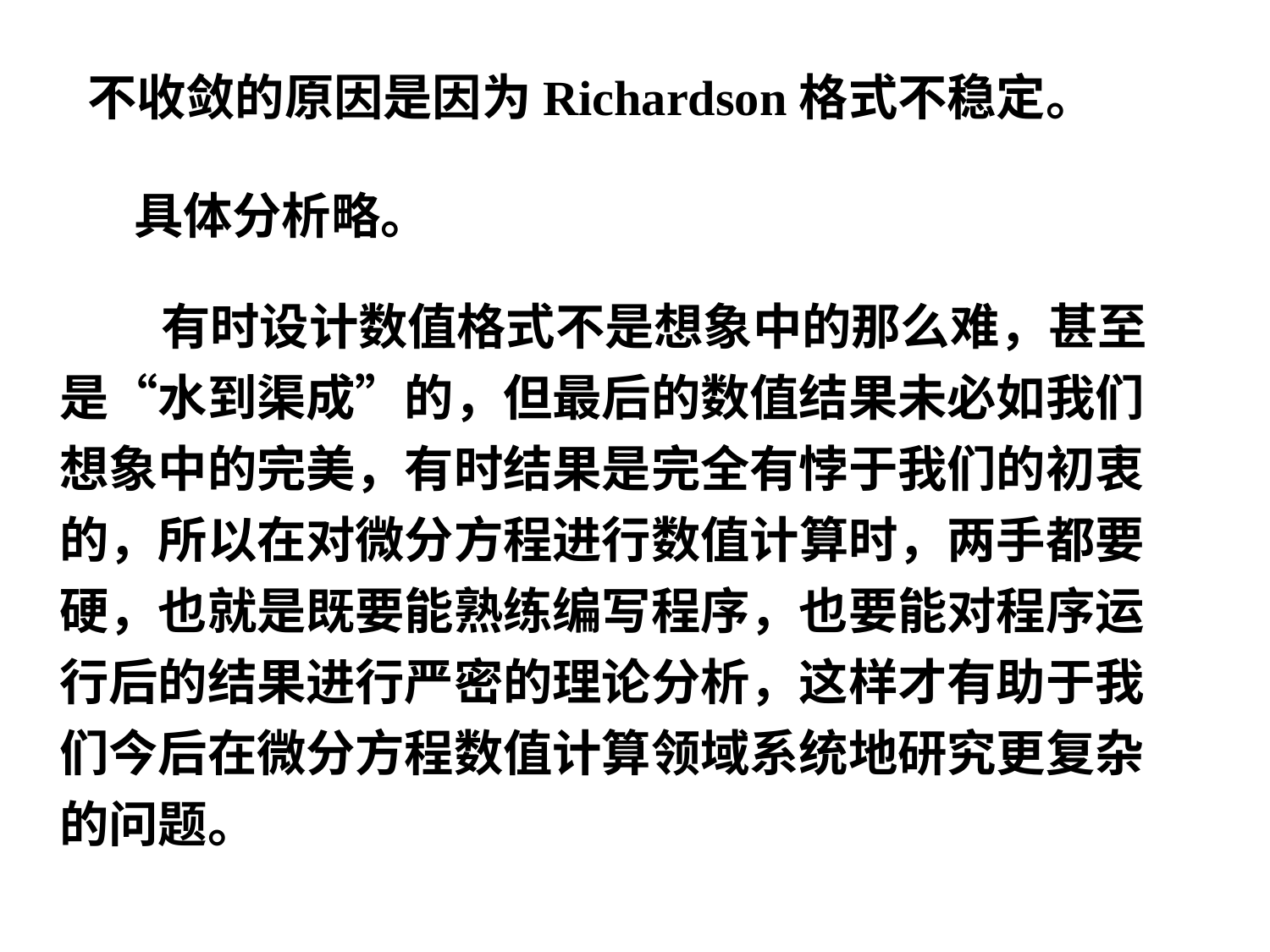

不收敛的原因是因为Richardson格式不稳定。
具体分析略。
        有时设计数值格式不是想象中的那么难，甚至
是“水到渠成”的，但最后的数值结果未必如我们
想象中的完美，有时结果是完全有悖于我们的初衷
的，所以在对微分方程进行数值计算时，两手都要
硬，也就是既要能熟练编写程序，也要能对程序运
行后的结果进行严密的理论分析，这样才有助于我
们今后在微分方程数值计算领域系统地研究更复杂
的问题。